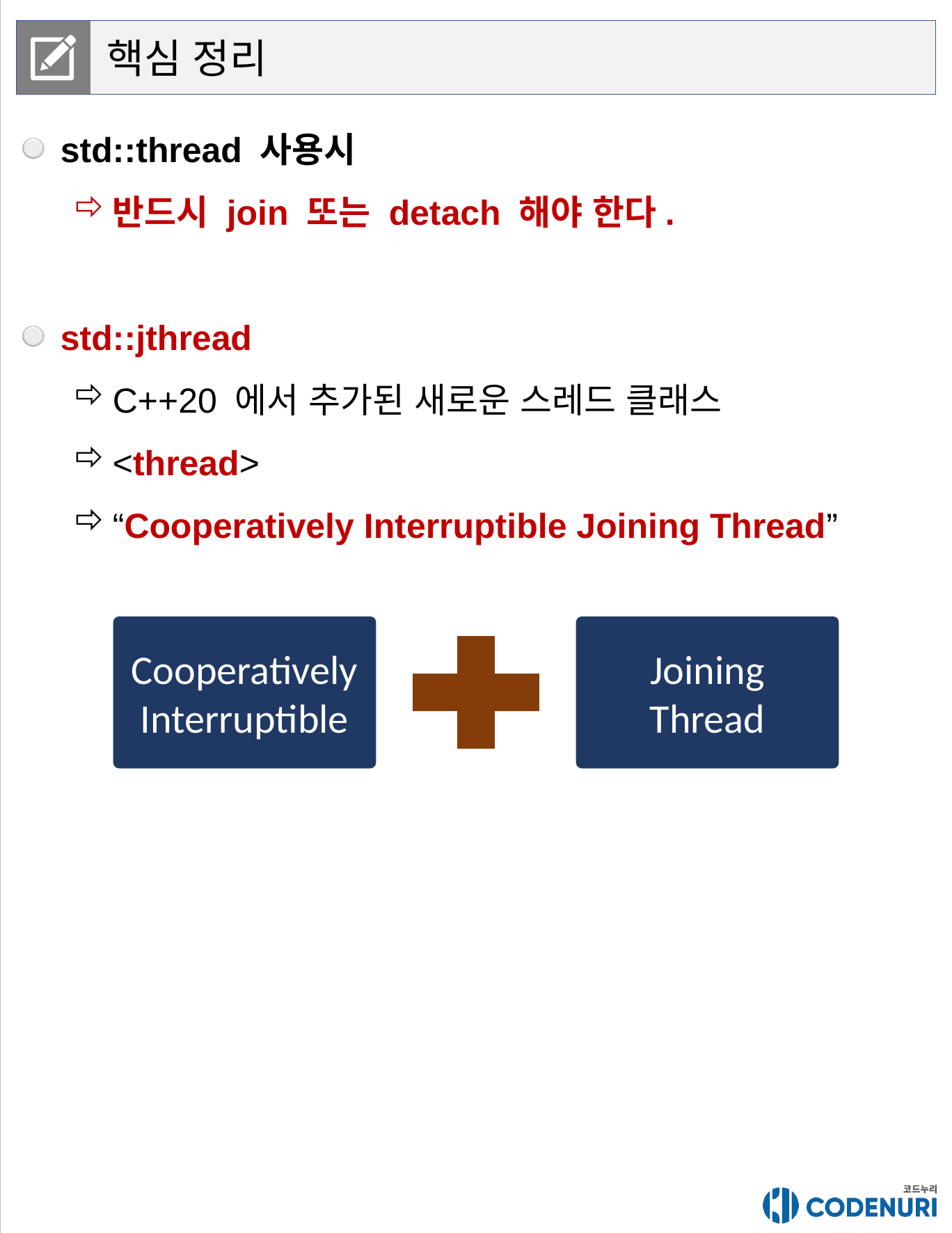

핵심 정리

std::thread 사용시
반드시 join 또는 detach 해야 한다.

std::jthread
C++20 에서 추가된 새로운 스레드 클래스
<thread>
“Cooperatively Interruptible Joining Thread”
Cooperatively
Interruptible

Joining
Thread